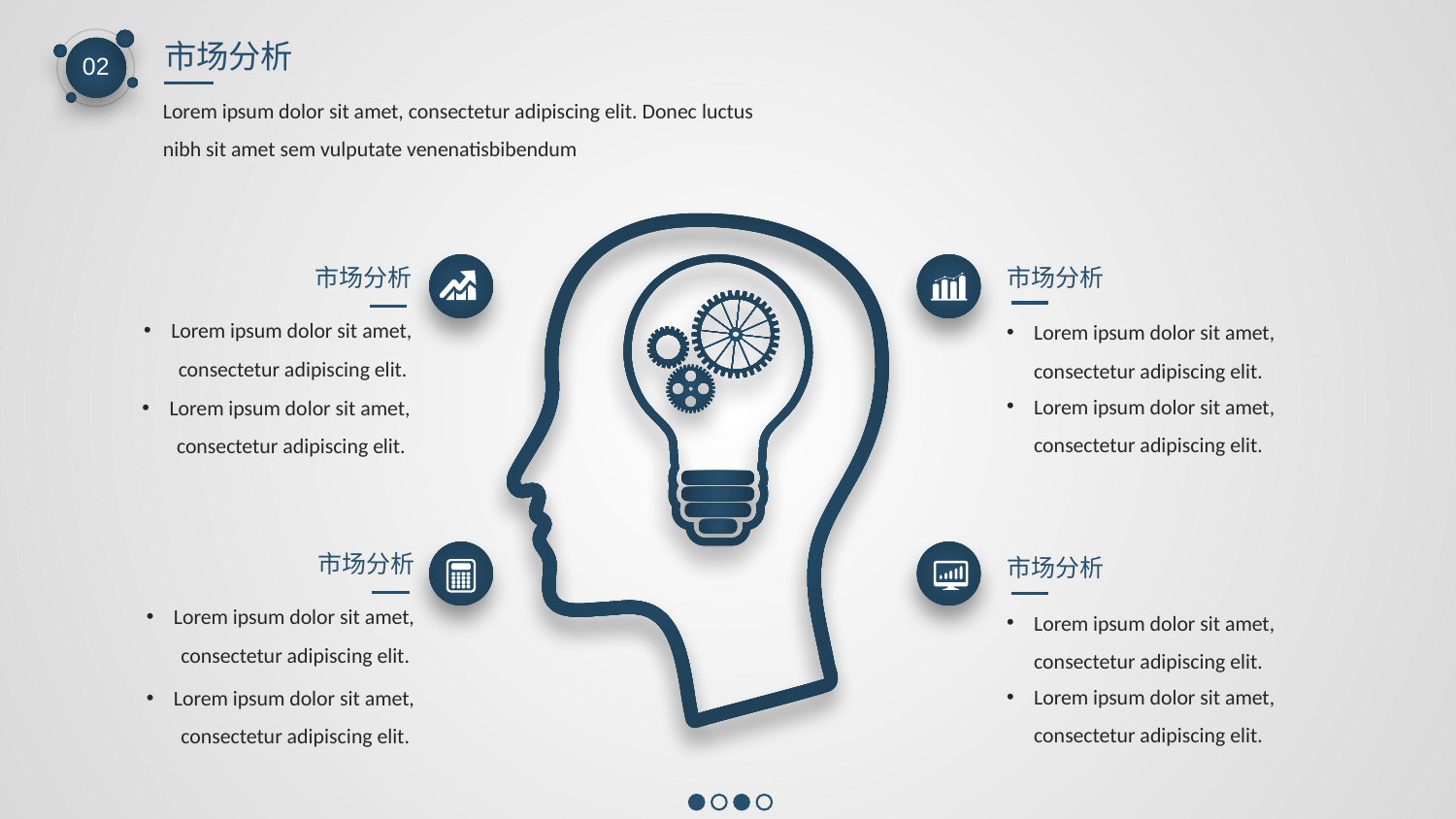

市场分析
02
Lorem ipsum dolor sit amet, consectetur adipiscing elit. Donec luctus nibh sit amet sem vulputate venenatisbibendum

市场分析
市场分析

Lorem ipsum dolor sit amet, consectetur adipiscing elit.
Lorem ipsum dolor sit amet, consectetur adipiscing elit.
Lorem ipsum dolor sit amet, consectetur adipiscing elit.
Lorem ipsum dolor sit amet, consectetur adipiscing elit.
市场分析

市场分析

Lorem ipsum dolor sit amet, consectetur adipiscing elit.
Lorem ipsum dolor sit amet, consectetur adipiscing elit.
Lorem ipsum dolor sit amet, consectetur adipiscing elit.
Lorem ipsum dolor sit amet, consectetur adipiscing elit.